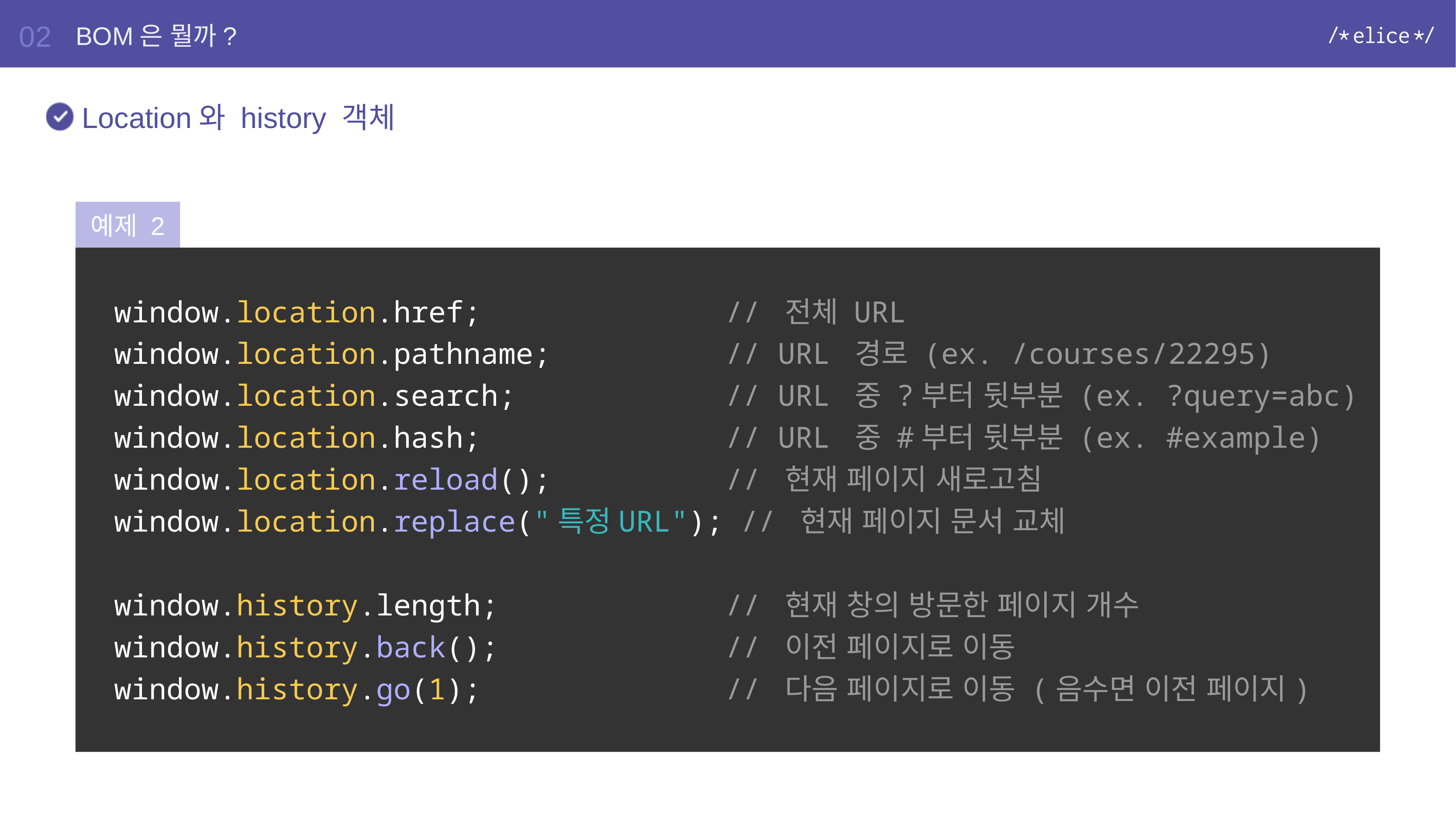

02
BOM은 뭘까?
Location와 history 객체
예제 2
window.location.href;              // 전체 URL
window.location.pathname;          // URL 경로 (ex. /courses/22295)
window.location.search;            // URL 중 ?부터 뒷부분 (ex. ?query=abc)
window.location.hash;              // URL 중 #부터 뒷부분 (ex. #example)
window.location.reload();          // 현재 페이지 새로고침
window.location.replace("특정URL"); // 현재 페이지 문서 교체

window.history.length;             // 현재 창의 방문한 페이지 개수
window.history.back();             // 이전 페이지로 이동
window.history.go(1);              // 다음 페이지로 이동 (음수면 이전 페이지)